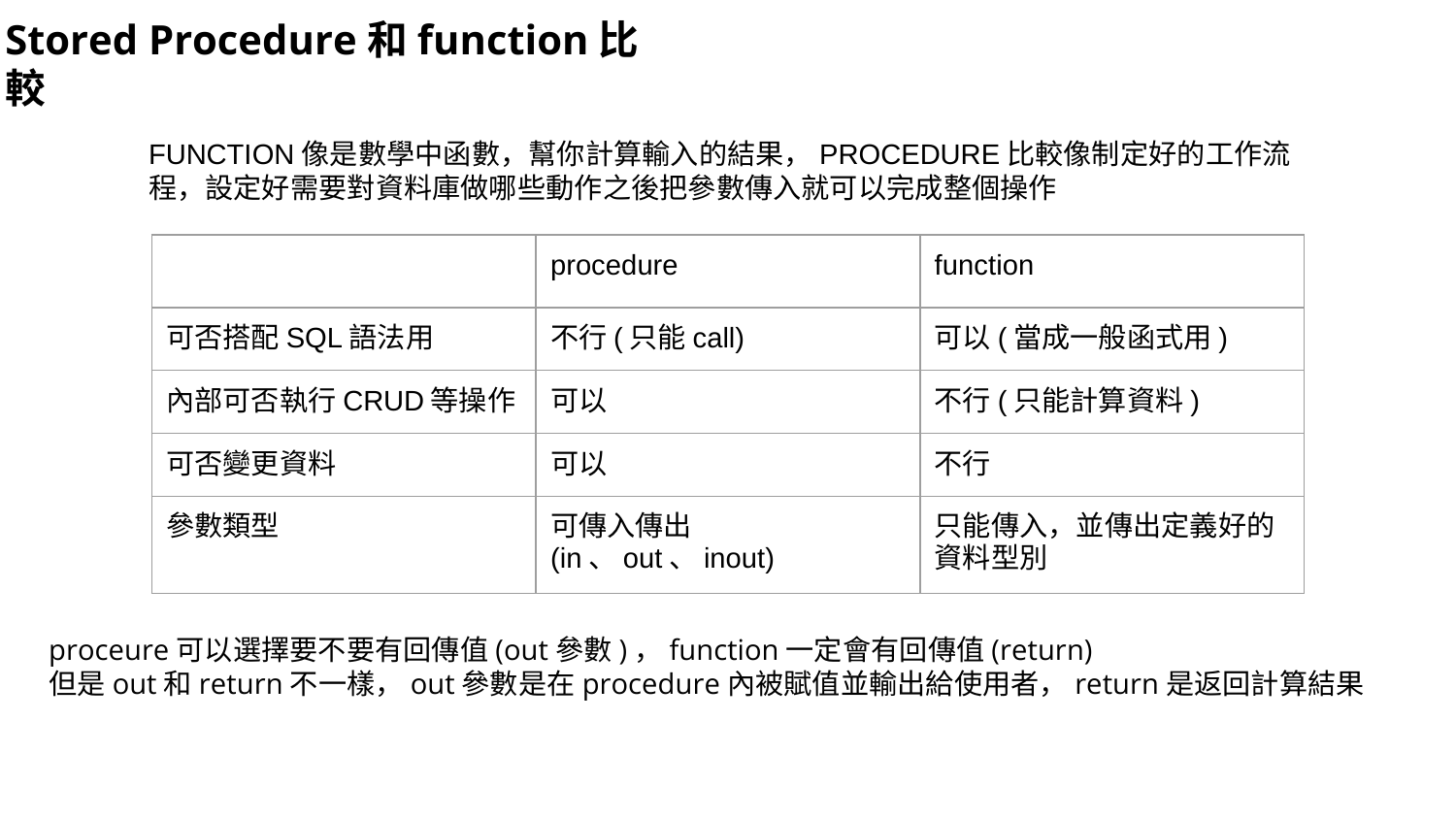

Stored Procedure和function比較
FUNCTION像是數學中函數，幫你計算輸入的結果，PROCEDURE比較像制定好的工作流程，設定好需要對資料庫做哪些動作之後把參數傳入就可以完成整個操作
|  | procedure | function |
| --- | --- | --- |
| 可否搭配SQL語法用 | 不行(只能call) | 可以(當成一般函式用) |
| 內部可否執行CRUD等操作 | 可以 | 不行(只能計算資料) |
| 可否變更資料 | 可以 | 不行 |
| 參數類型 | 可傳入傳出(in、out、inout) | 只能傳入，並傳出定義好的資料型別 |
proceure可以選擇要不要有回傳值(out參數)，function一定會有回傳值(return)
但是out和return不一樣，out參數是在procedure內被賦值並輸出給使用者，return是返回計算結果